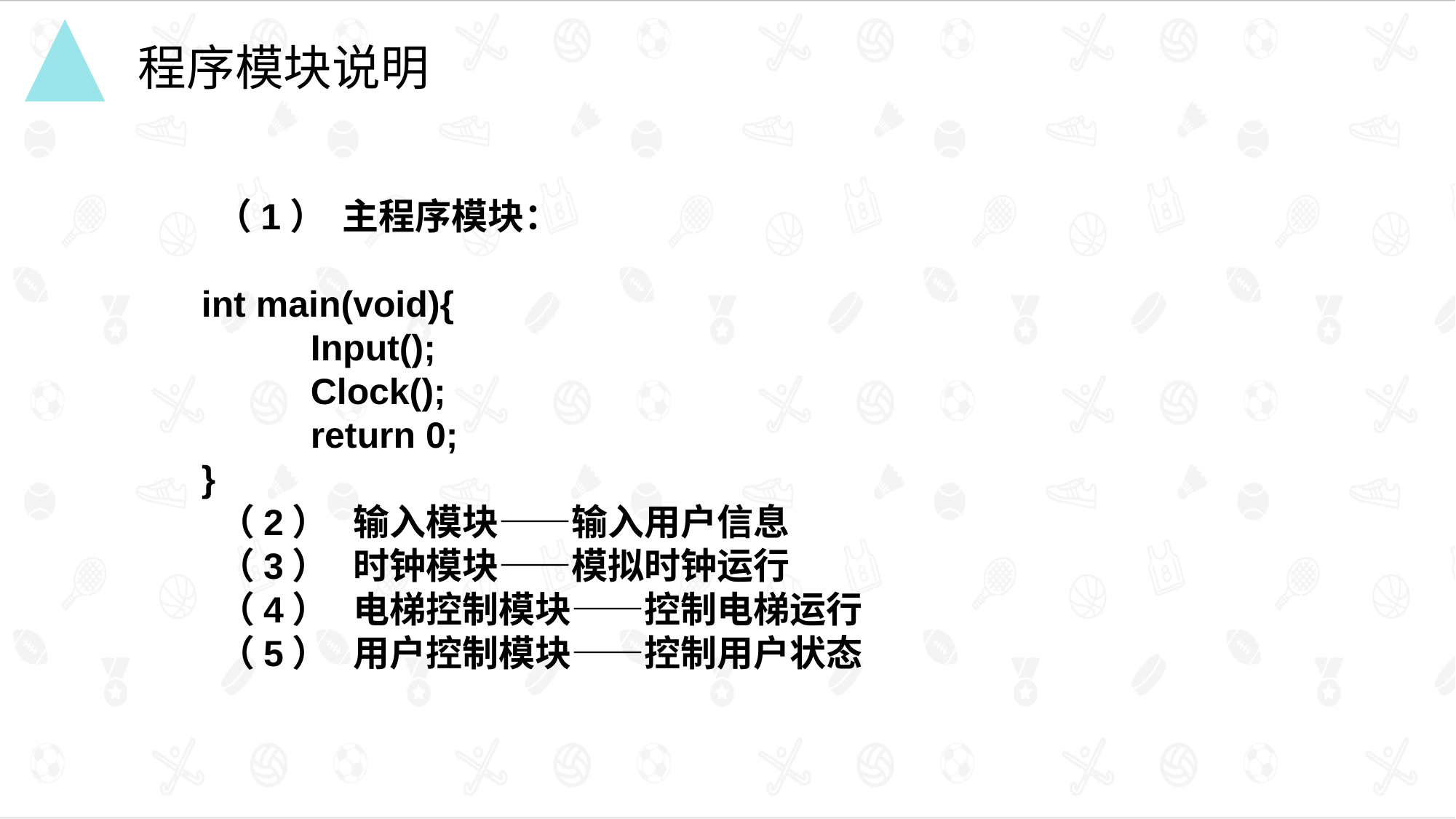

程序模块说明
 （1）  主程序模块：

int main(void){
	Input();
	Clock();
	return 0;
}
 （2）   输入模块——输入用户信息
 （3）   时钟模块——模拟时钟运行
 （4）   电梯控制模块——控制电梯运行
 （5）   用户控制模块——控制用户状态